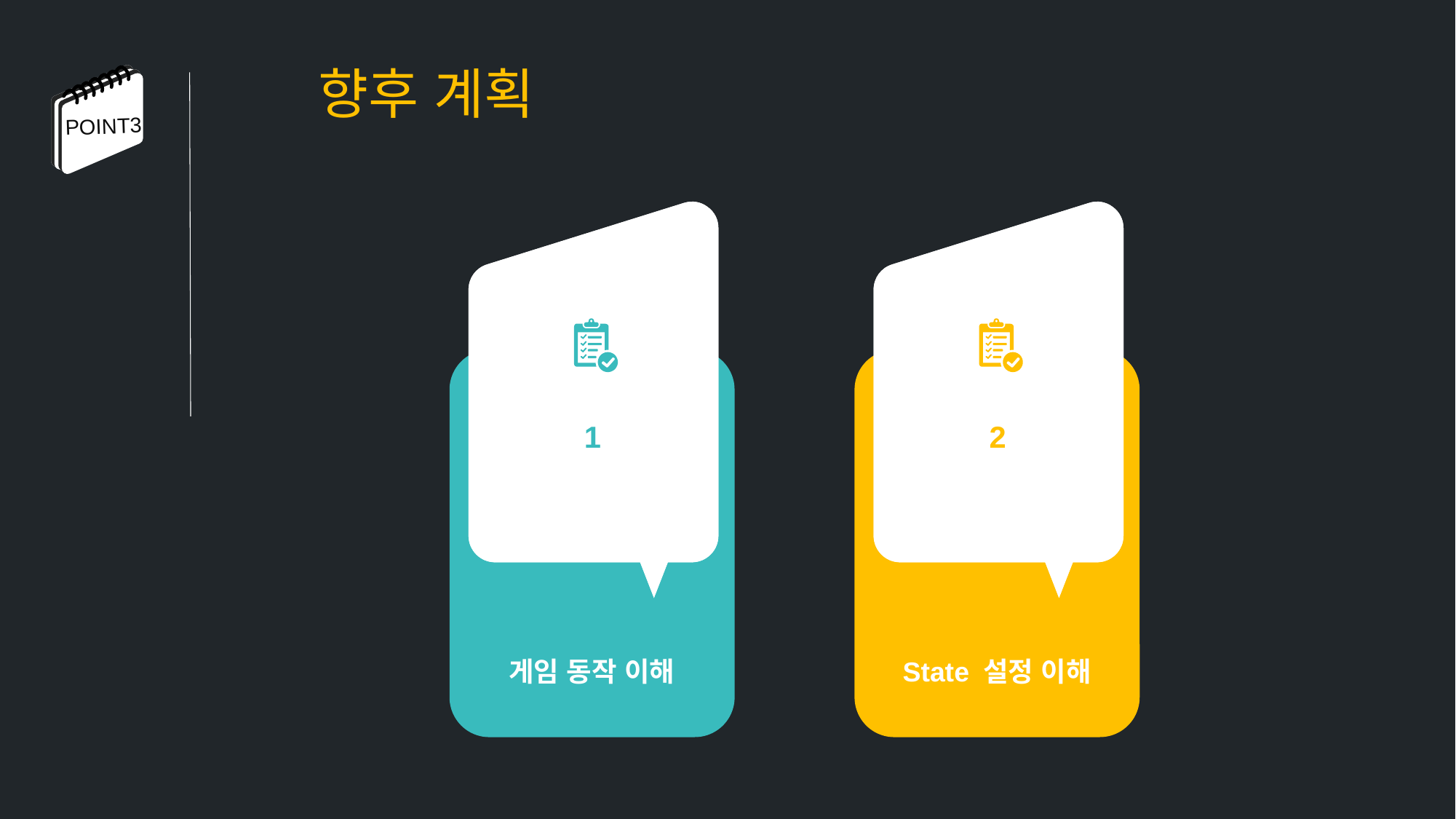

향후 계획

POINT3

게임 동작 이해

State 설정 이해

1
2